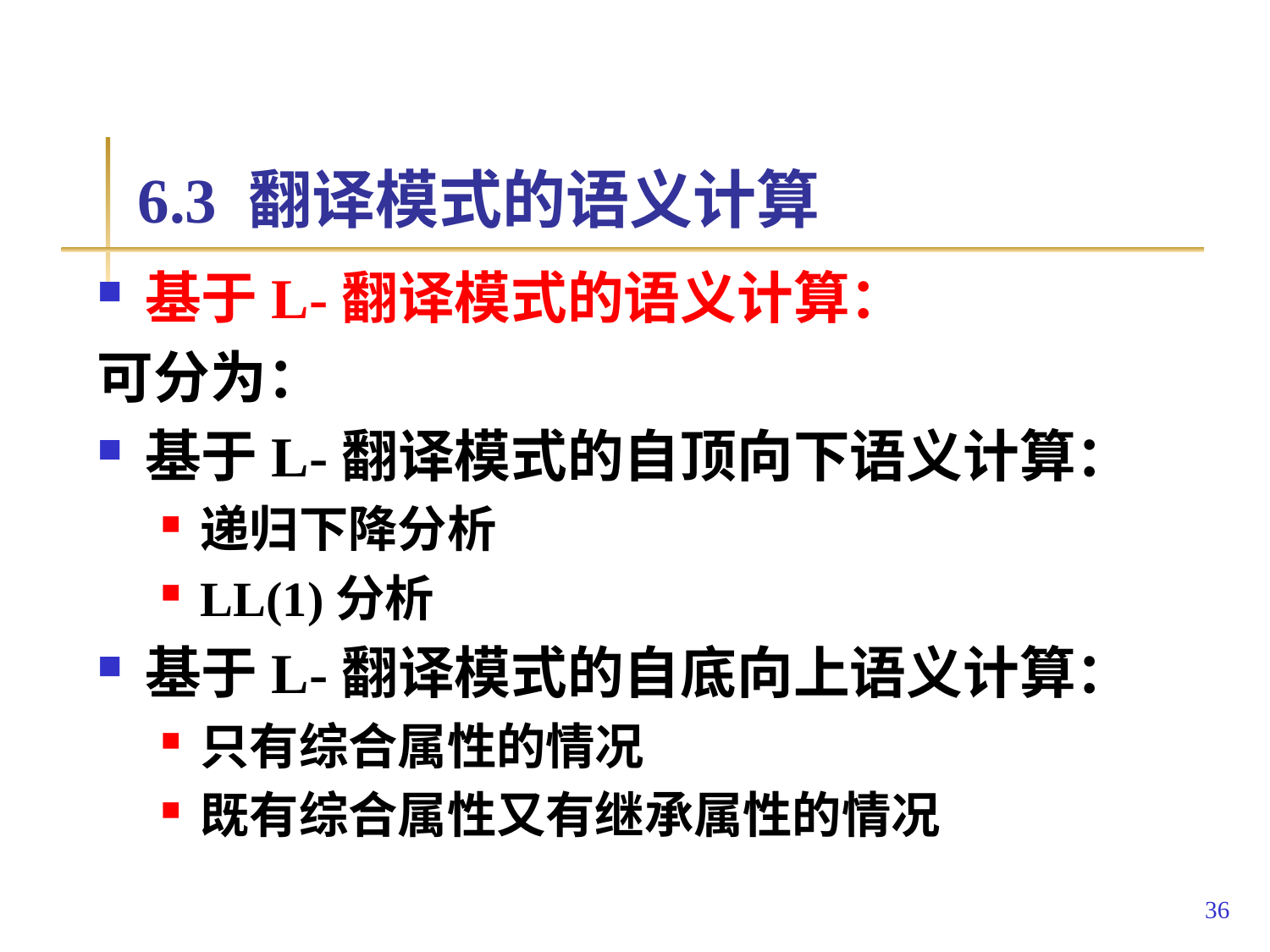

# 6.3 翻译模式的语义计算
基于L-翻译模式的语义计算：
可分为：
基于L-翻译模式的自顶向下语义计算：
递归下降分析
LL(1)分析
基于L-翻译模式的自底向上语义计算：
只有综合属性的情况
既有综合属性又有继承属性的情况

36